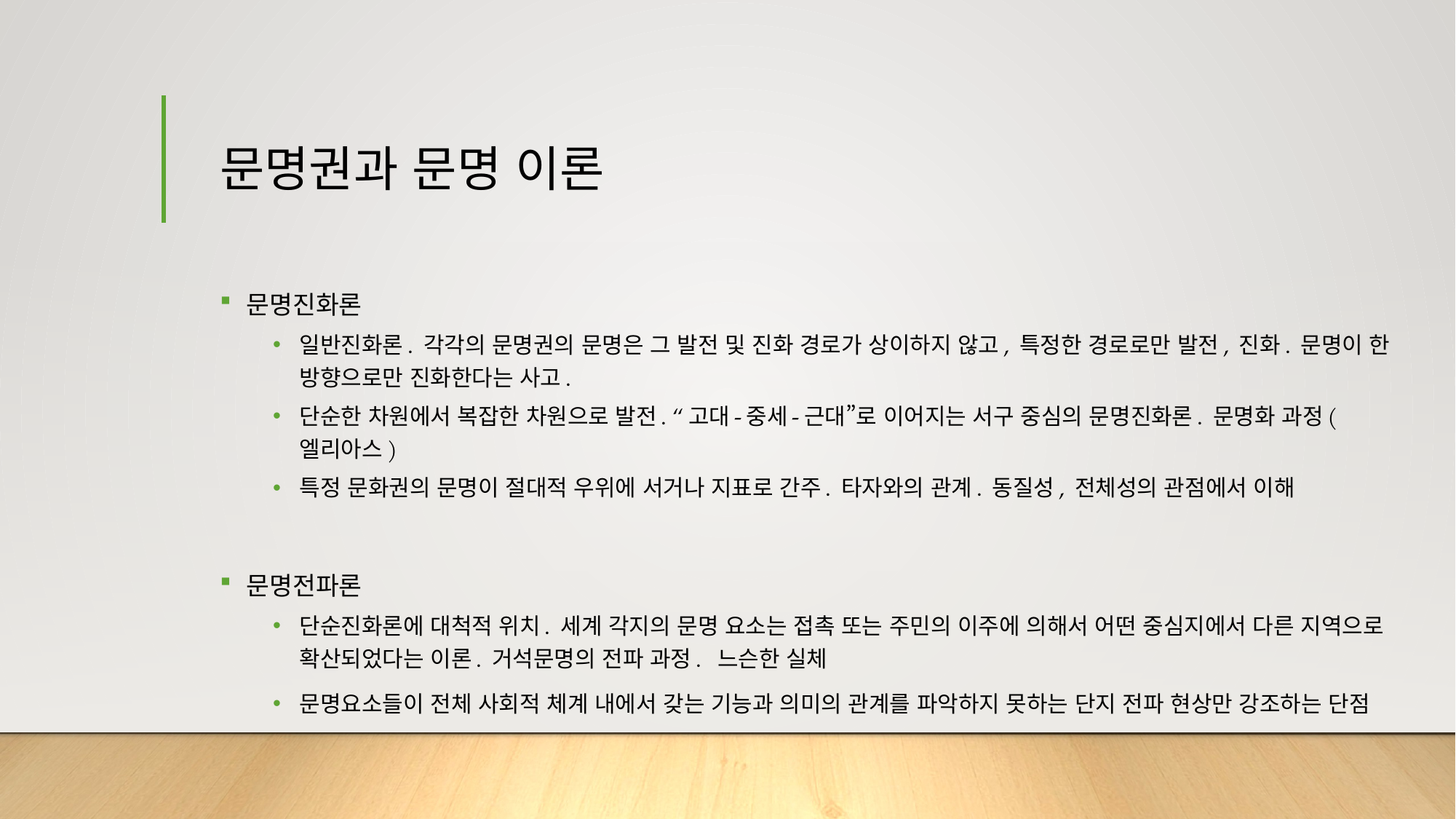

# 문명권과 문명 이론
문명진화론
일반진화론. 각각의 문명권의 문명은 그 발전 및 진화 경로가 상이하지 않고, 특정한 경로로만 발전, 진화. 문명이 한 방향으로만 진화한다는 사고.
단순한 차원에서 복잡한 차원으로 발전. “고대-중세-근대”로 이어지는 서구 중심의 문명진화론. 문명화 과정(엘리아스)
특정 문화권의 문명이 절대적 우위에 서거나 지표로 간주. 타자와의 관계. 동질성, 전체성의 관점에서 이해

문명전파론
단순진화론에 대척적 위치. 세계 각지의 문명 요소는 접촉 또는 주민의 이주에 의해서 어떤 중심지에서 다른 지역으로 확산되었다는 이론. 거석문명의 전파 과정.  느슨한 실체
문명요소들이 전체 사회적 체계 내에서 갖는 기능과 의미의 관계를 파악하지 못하는 단지 전파 현상만 강조하는 단점